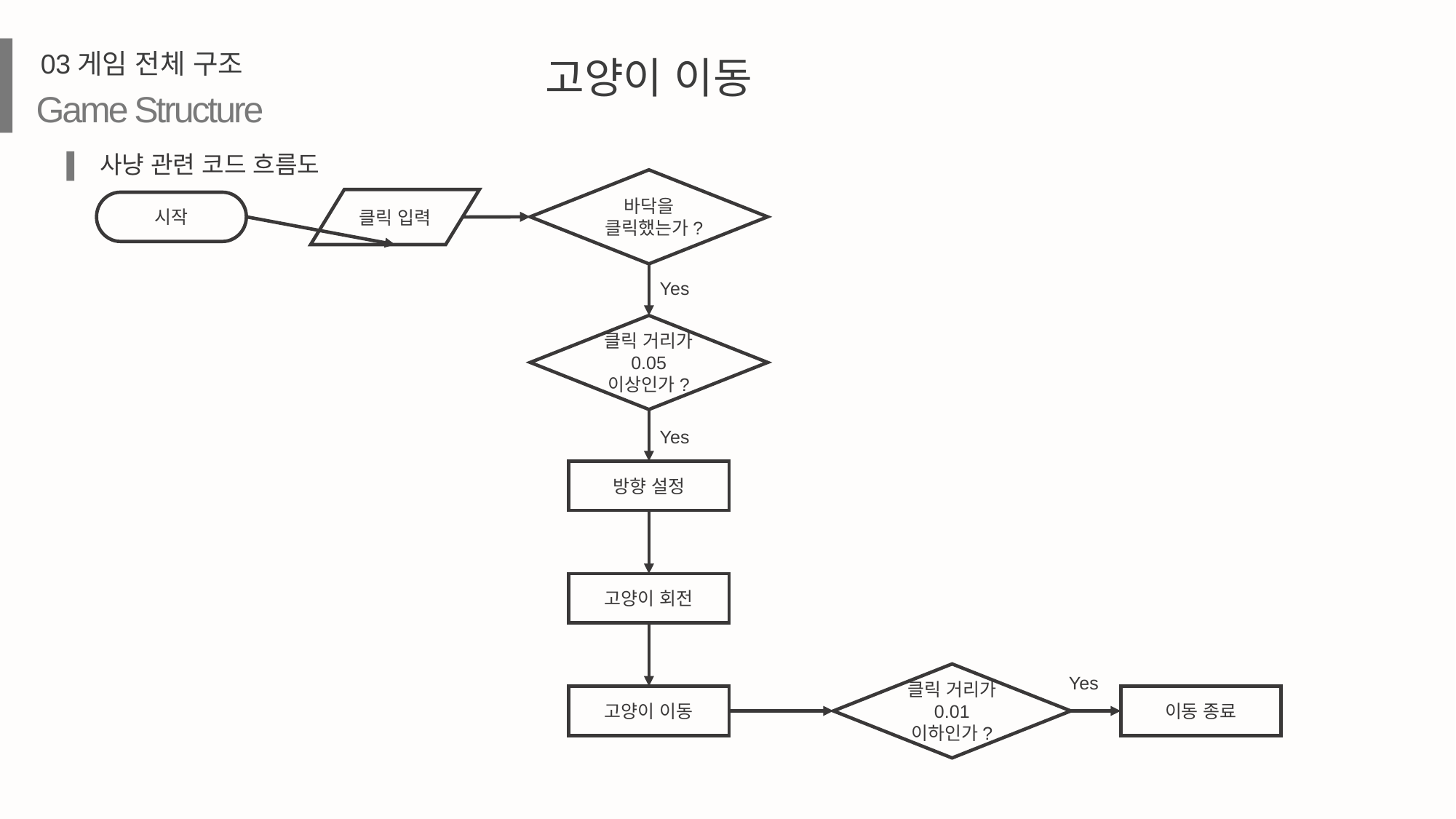

03게임 전체 구조
고양이 이동
Game Structure
 사냥 관련 코드 흐름도

바닥을 클릭했는가?
클릭 입력
시작
Yes
클릭 거리가 0.05
이상인가?
Yes
방향 설정
고양이 회전
클릭 거리가
0.01
이하인가?
Yes
고양이 이동
이동 종료